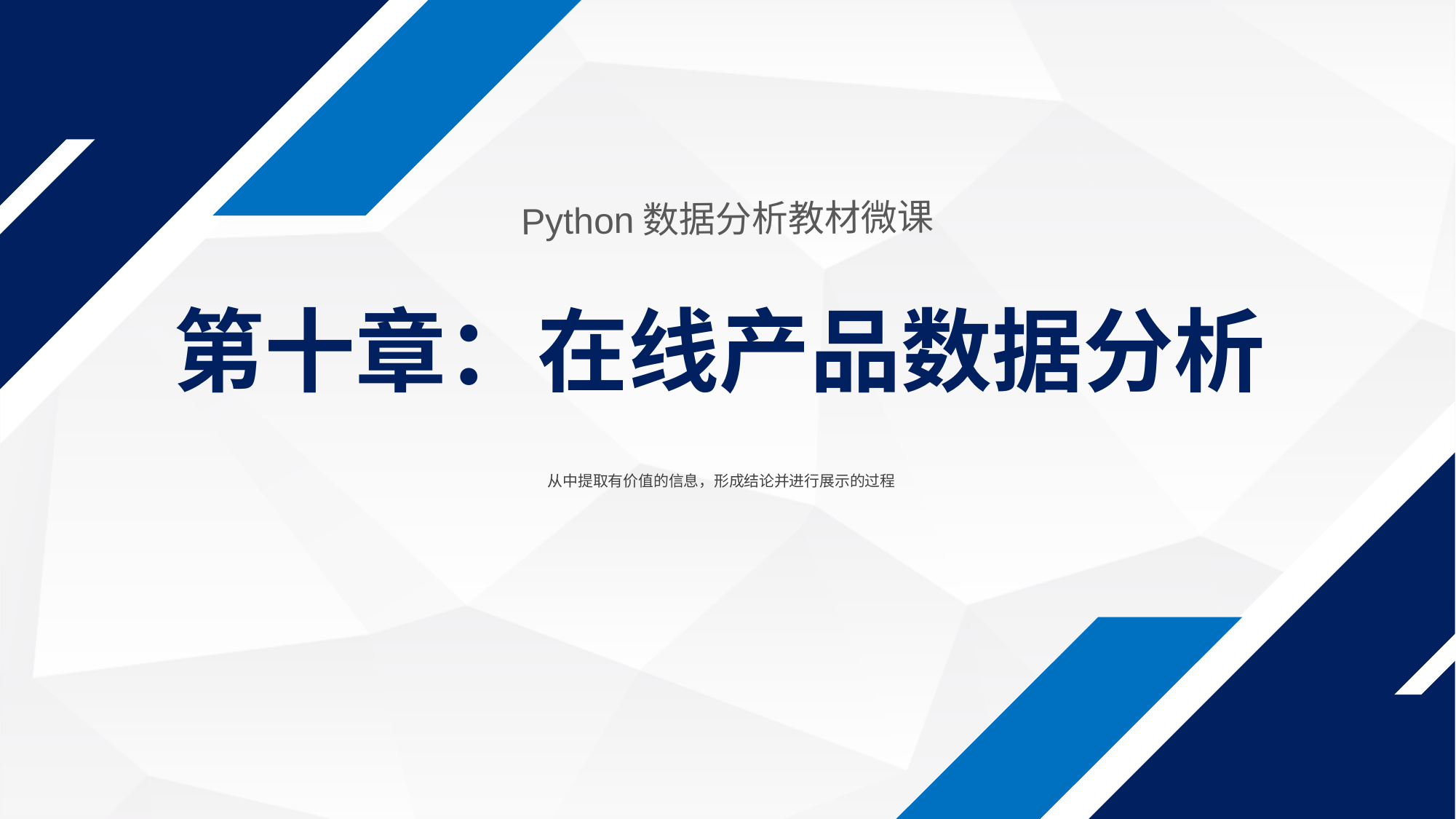

Python数据分析教材微课
第十章：在线产品数据分析

从中提取有价值的信息，形成结论并进行展示的过程